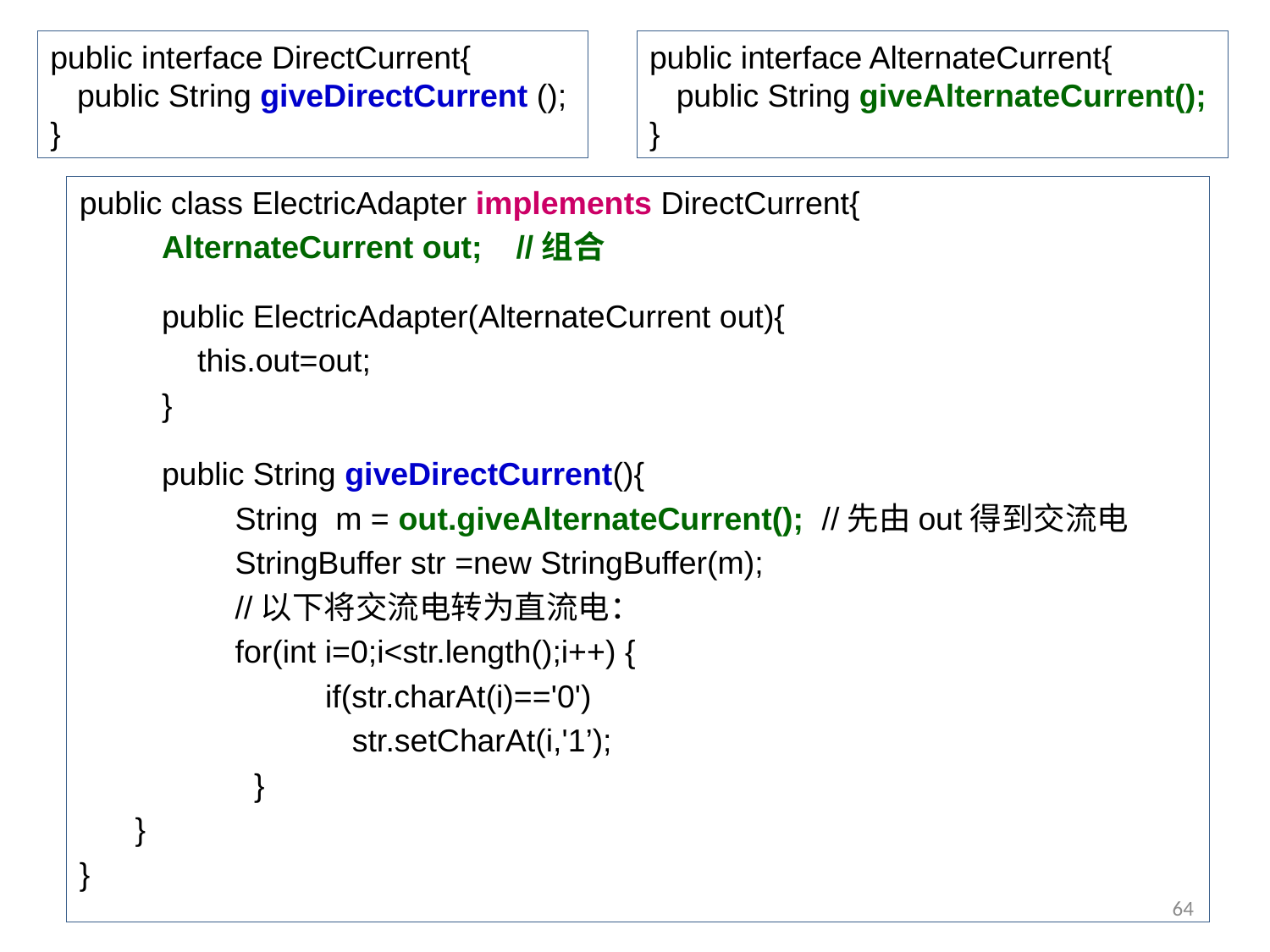

public interface DirectCurrent{
   public String giveDirectCurrent ();
}
public interface AlternateCurrent{
   public String giveAlternateCurrent();
}
public class ElectricAdapter implements DirectCurrent{
   AlternateCurrent out;	//组合

   public ElectricAdapter(AlternateCurrent out){
       this.out=out;
   }

   public String giveDirectCurrent(){
     String  m = out.giveAlternateCurrent();  //先由out得到交流电
     StringBuffer str =new StringBuffer(m);
     //以下将交流电转为直流电：
     for(int i=0;i<str.length();i++) {
        if(str.charAt(i)=='0')
           str.setCharAt(i,'1’);
}
}
}
64